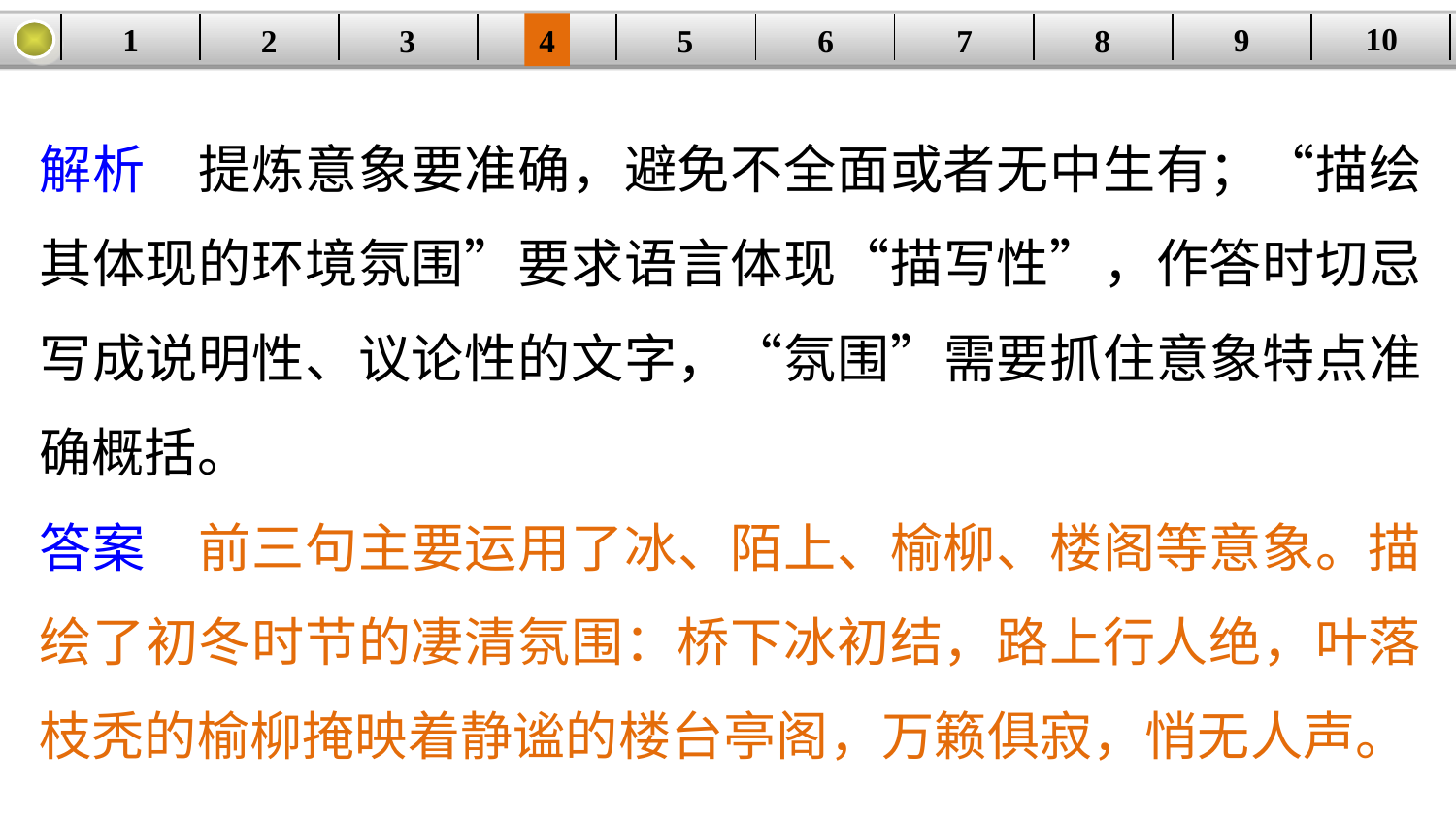

10

9
1
3
4
5
6
8
2
|  |  |  |  |  |  |  |  |  |  |
| --- | --- | --- | --- | --- | --- | --- | --- | --- | --- |
7

解析　提炼意象要准确，避免不全面或者无中生有；“描绘其体现的环境氛围”要求语言体现“描写性”，作答时切忌写成说明性、议论性的文字，“氛围”需要抓住意象特点准确概括。
答案　前三句主要运用了冰、陌上、榆柳、楼阁等意象。描绘了初冬时节的凄清氛围：桥下冰初结，路上行人绝，叶落枝秃的榆柳掩映着静谧的楼台亭阁，万籁俱寂，悄无人声。